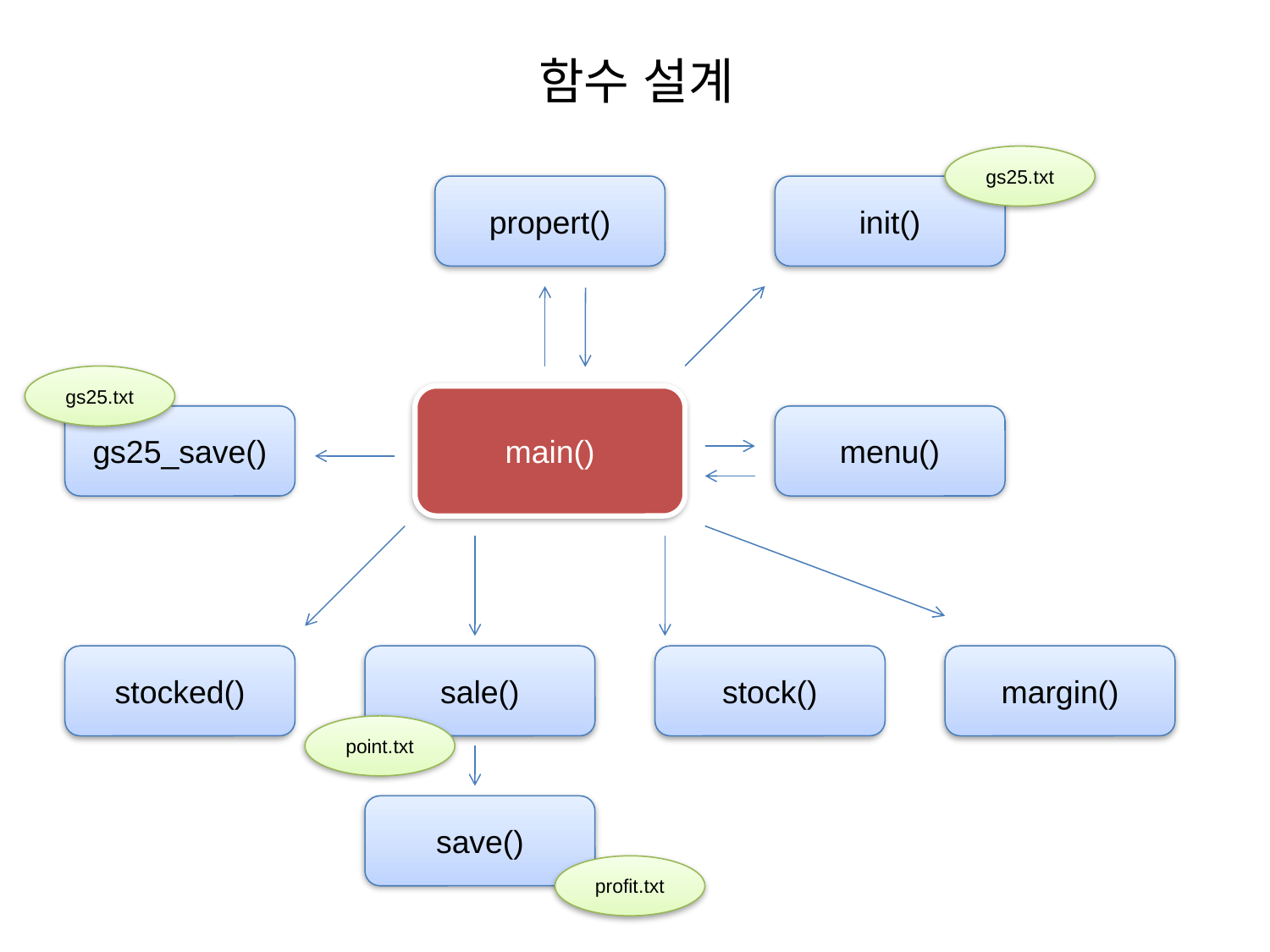

# 함수 설계
gs25.txt
propert()
init()
gs25.txt
main()
gs25_save()
menu()
stocked()
sale()
stock()
margin()
point.txt
save()
profit.txt